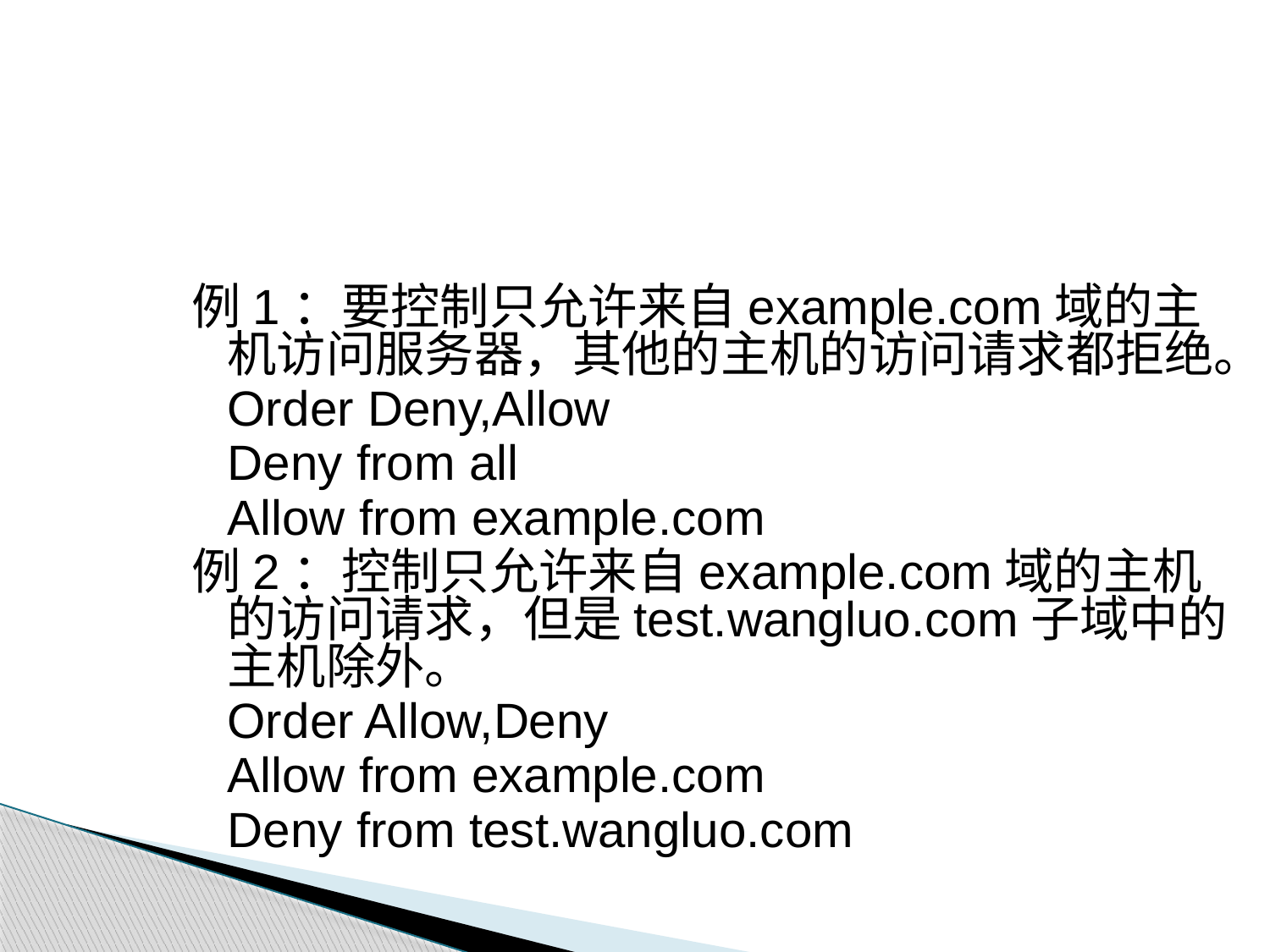

#
例1：要控制只允许来自example.com域的主机访问服务器，其他的主机的访问请求都拒绝。
	Order Deny,Allow
	Deny from all
	Allow from example.com
例2：控制只允许来自example.com域的主机的访问请求，但是test.wangluo.com子域中的主机除外。
	Order Allow,Deny
	Allow from example.com
	Deny from test.wangluo.com